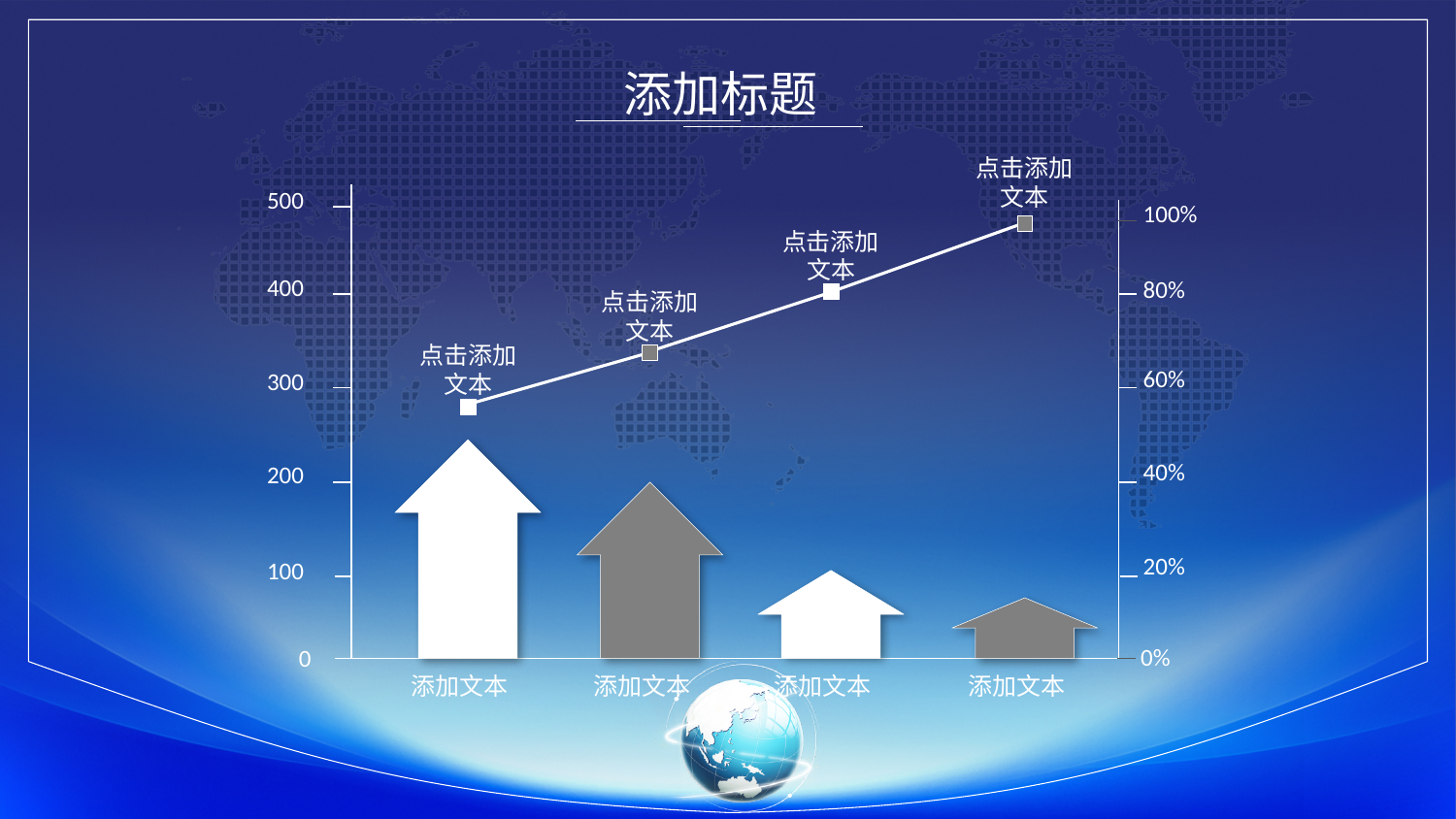

添加标题
点击添加文本

点击添加文本
点击添加文本

点击添加文本

500
100%
400
80%
60%
300
40%
200
20%
100
0%
0

添加文本

添加文本

添加文本

添加文本